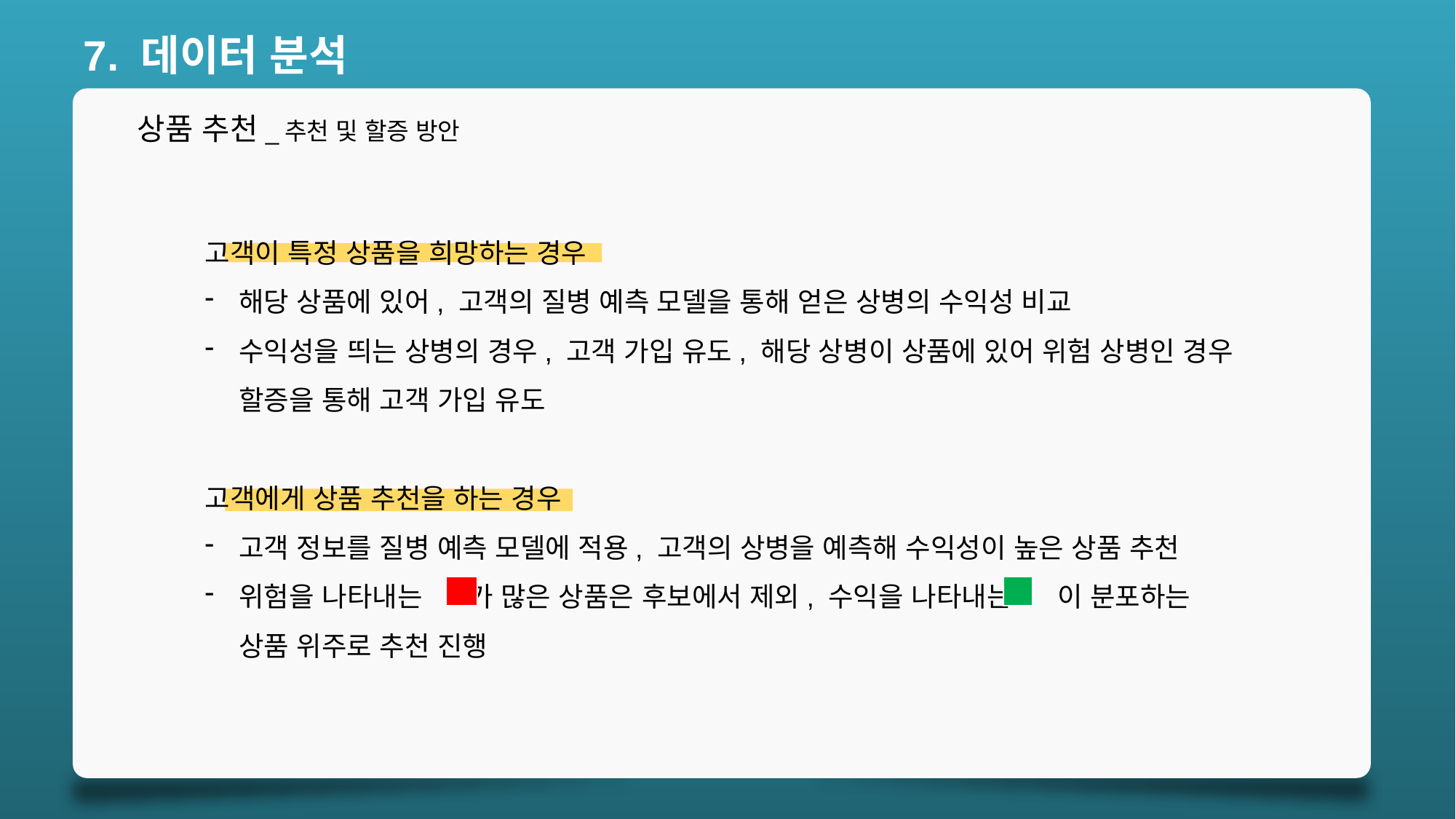

7. 데이터 분석
상품 추천_추천 및 할증 방안
고객이 특정 상품을 희망하는 경우
해당 상품에 있어, 고객의 질병 예측 모델을 통해 얻은 상병의 수익성 비교
수익성을 띄는 상병의 경우, 고객 가입 유도, 해당 상병이 상품에 있어 위험 상병인 경우
할증을 통해 고객 가입 유도

고객에게 상품 추천을 하는 경우
고객 정보를 질병 예측 모델에 적용, 고객의 상병을 예측해 수익성이 높은 상품 추천
위험을 나타내는      가 많은 상품은 후보에서 제외, 수익을 나타내는      이 분포하는
상품 위주로 추천 진행